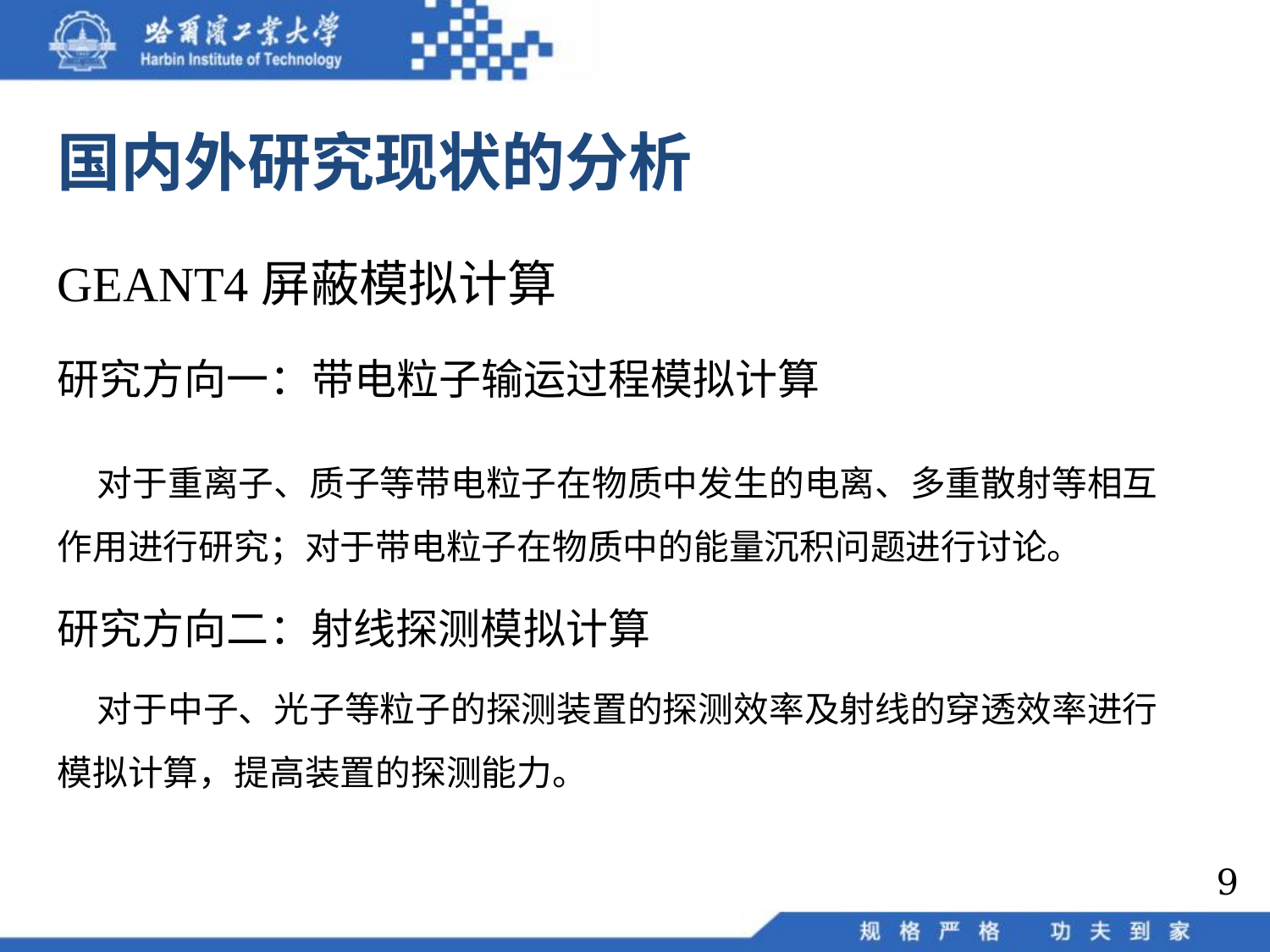

国内外研究现状的分析
GEANT4屏蔽模拟计算
研究方向一：带电粒子输运过程模拟计算
    对于重离子、质子等带电粒子在物质中发生的电离、多重散射等相互作用进行研究；对于带电粒子在物质中的能量沉积问题进行讨论。
研究方向二：射线探测模拟计算
    对于中子、光子等粒子的探测装置的探测效率及射线的穿透效率进行模拟计算，提高装置的探测能力。
9